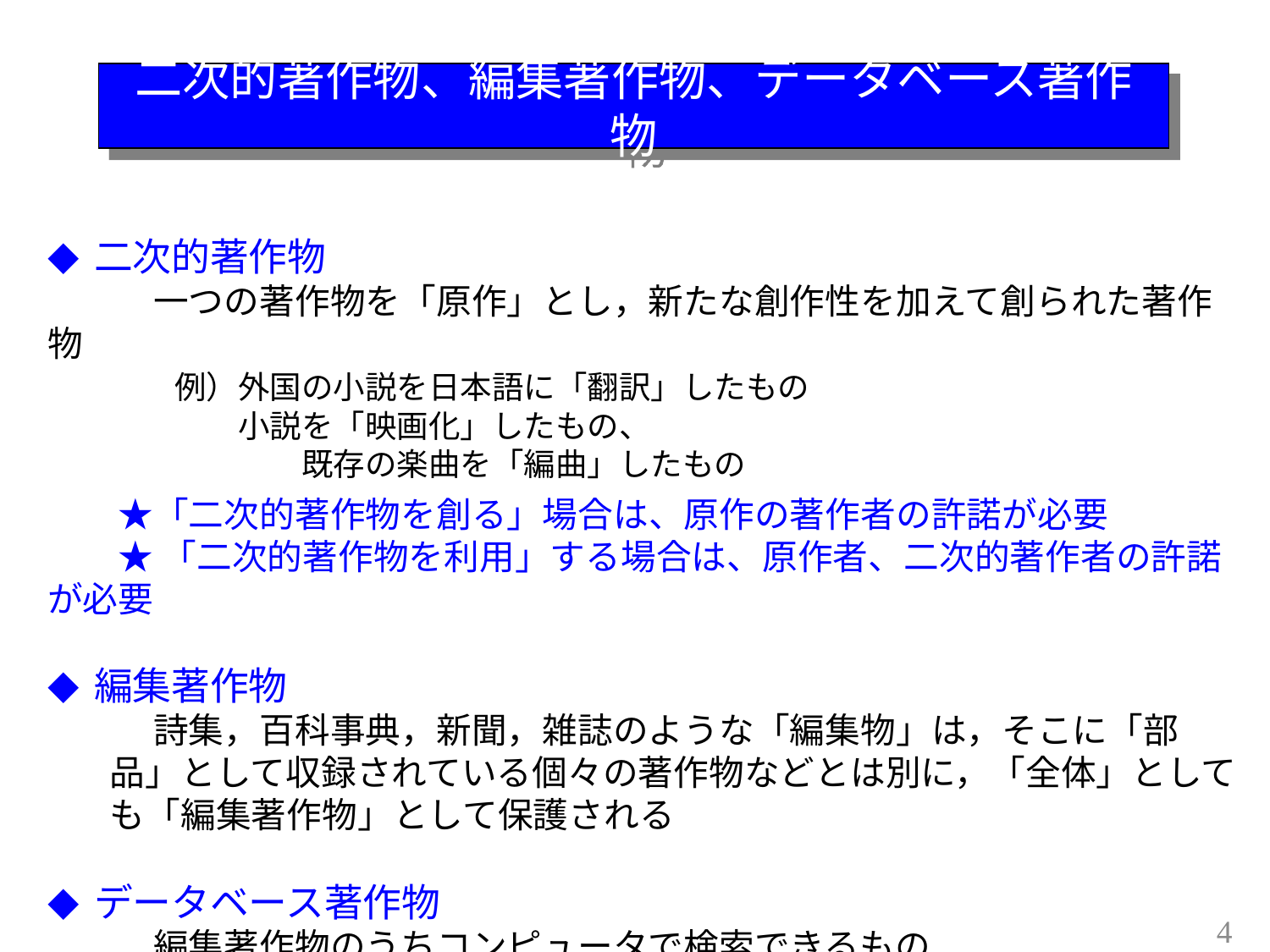

二次的著作物、編集著作物、データベース著作物
◆ 二次的著作物
　　　一つの著作物を「原作」とし，新たな創作性を加えて創られた著作物
	例）外国の小説を日本語に「翻訳」したもの
	　　小説を「映画化」したもの、
　　　　　　　　既存の楽曲を「編曲」したもの
　　★「二次的著作物を創る」場合は、原作の著作者の許諾が必要
　　★ 「二次的著作物を利用」する場合は、原作者、二次的著作者の許諾が必要

◆ 編集著作物
　　　詩集，百科事典，新聞，雑誌のような「編集物」は，そこに「部品」として収録されている個々の著作物などとは別に，「全体」としても「編集著作物」として保護される

◆ データベース著作物
　　　編集著作物のうちコンピュータで検索できるもの
4